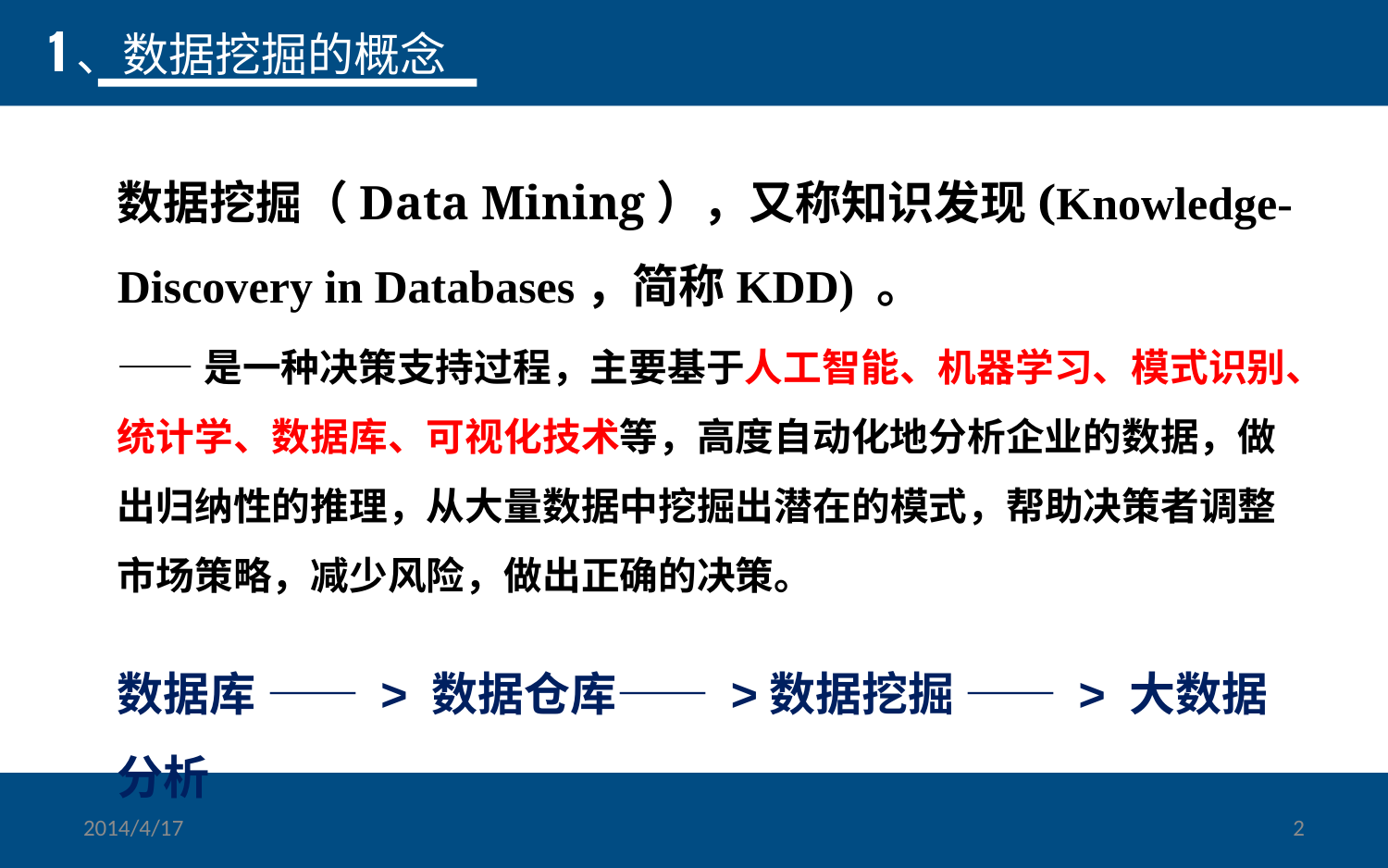

1、数据挖掘的概念

数据挖掘（Data Mining），又称知识发现(Knowledge-Discovery in Databases，简称KDD) 。
——是一种决策支持过程，主要基于人工智能、机器学习、模式识别、统计学、数据库、可视化技术等，高度自动化地分析企业的数据，做出归纳性的推理，从大量数据中挖掘出潜在的模式，帮助决策者调整市场策略，减少风险，做出正确的决策。

数据库 —— > 数据仓库—— >数据挖掘 —— > 大数据分析

2014/4/17
2